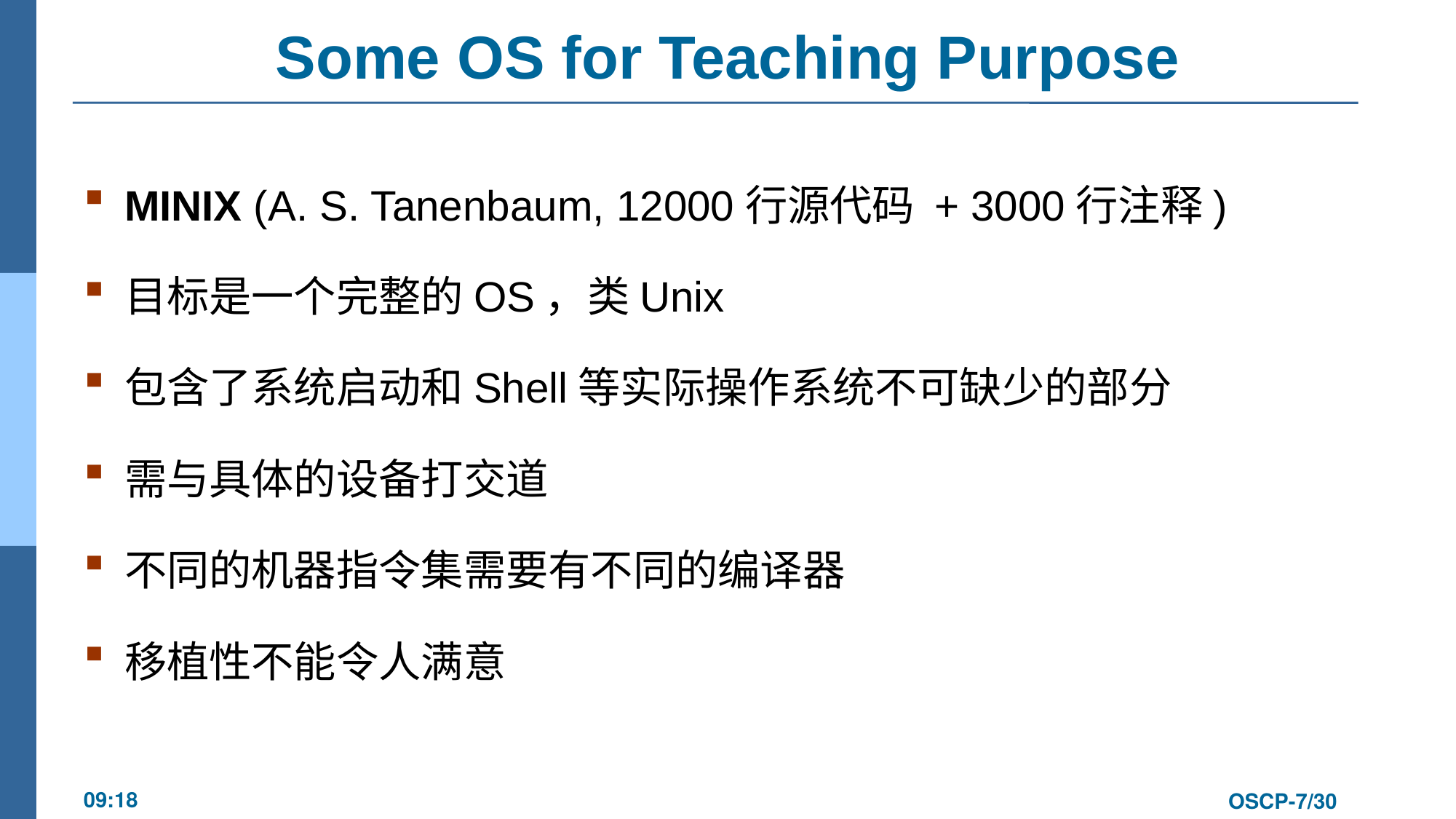

# Some OS for Teaching Purpose
MINIX (A. S. Tanenbaum, 12000行源代码 + 3000行注释)
目标是一个完整的OS，类Unix
包含了系统启动和Shell等实际操作系统不可缺少的部分
需与具体的设备打交道
不同的机器指令集需要有不同的编译器
移植性不能令人满意